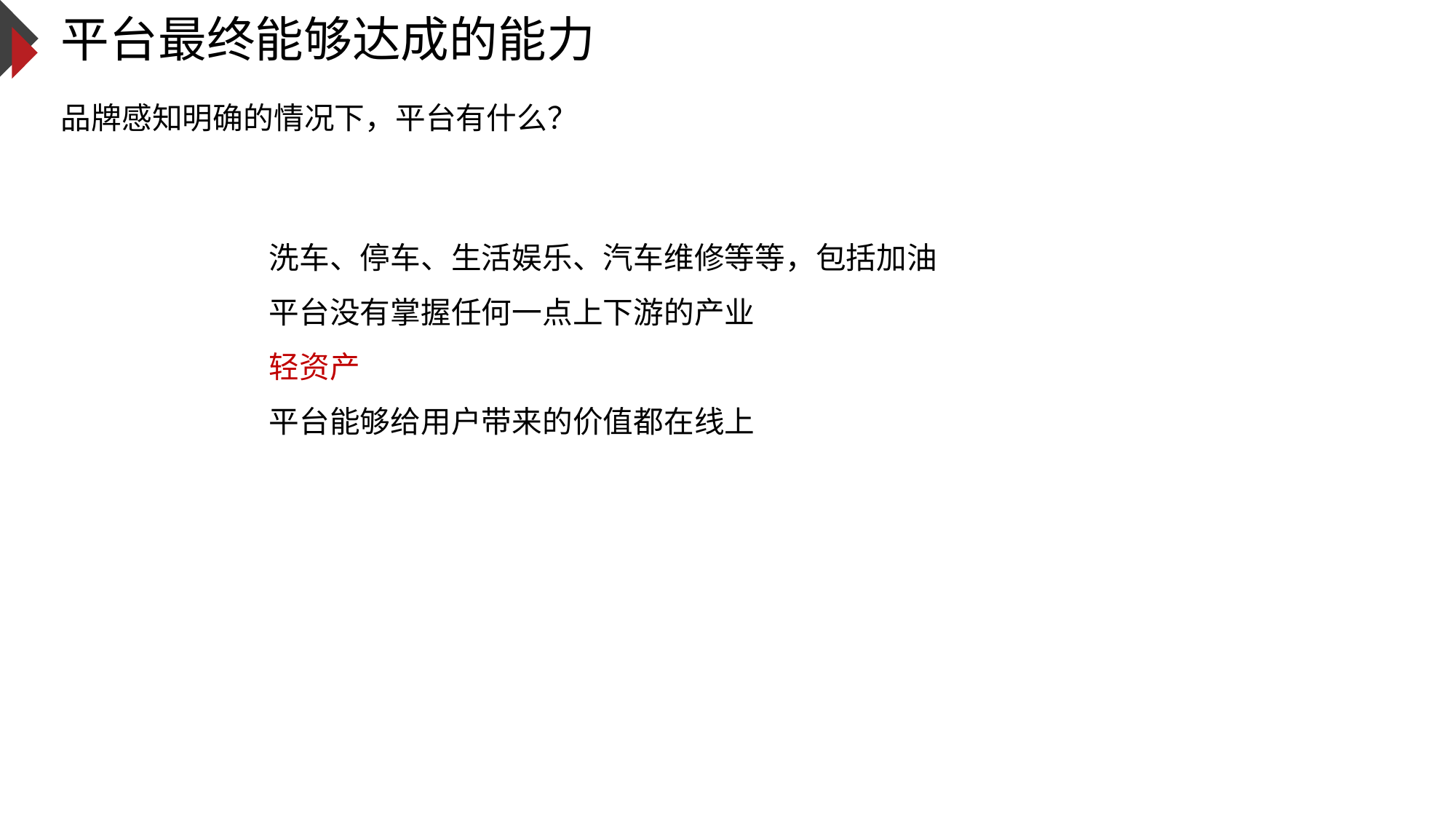

# 平台最终能够达成的能力
品牌感知明确的情况下，平台有什么？
洗车、停车、生活娱乐、汽车维修等等，包括加油
平台没有掌握任何一点上下游的产业
轻资产
平台能够给用户带来的价值都在线上